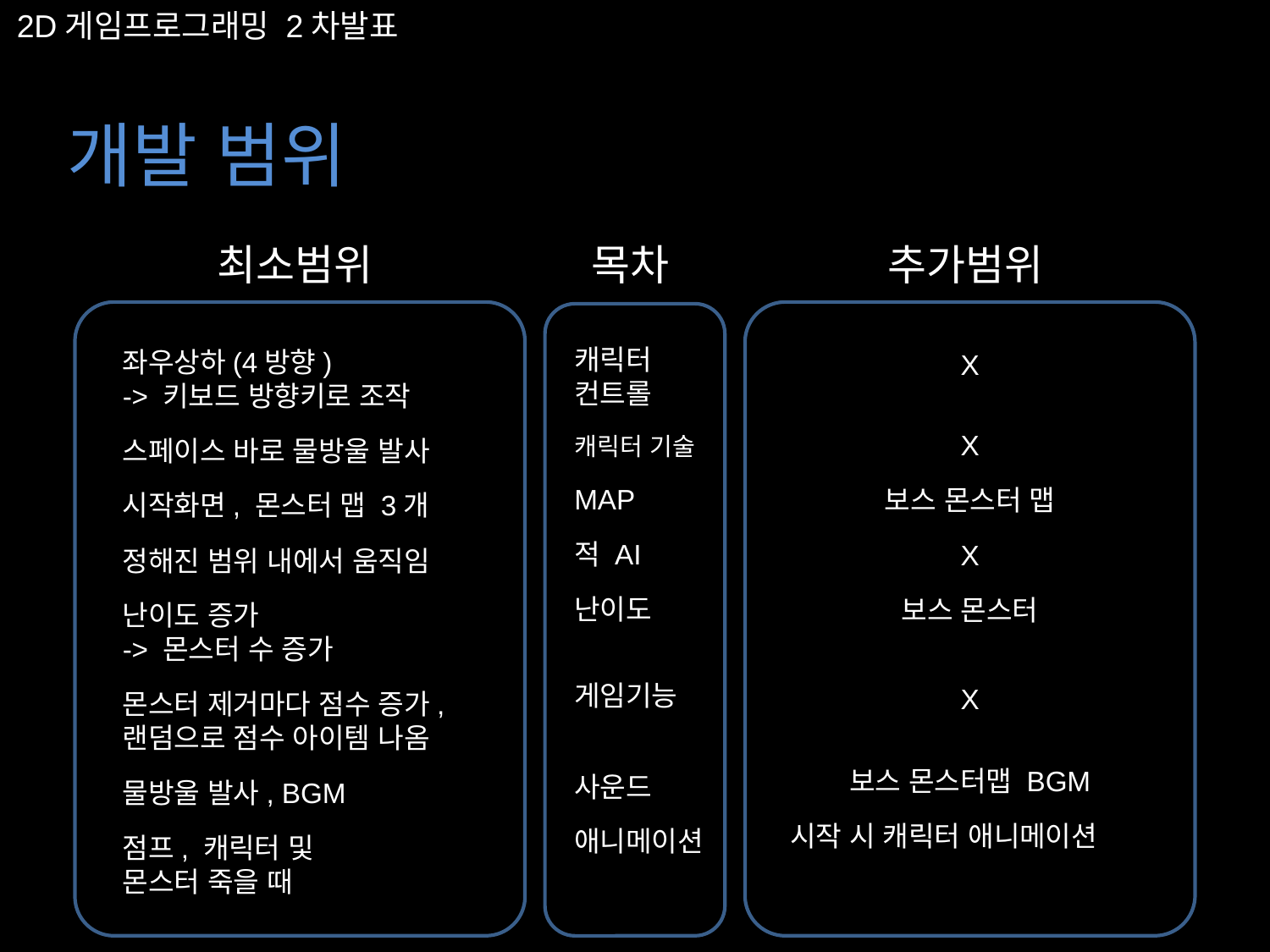

2D게임프로그래밍 2차발표
개발 범위
목차
최소범위
추가범위

캐릭터
컨트롤

캐릭터 기술

MAP

적 AI

난이도

게임기능

사운드

애니메이션
좌우상하(4방향)
-> 키보드 방향키로 조작

스페이스 바로 물방울 발사

시작화면, 몬스터 맵 3개

정해진 범위 내에서 움직임

난이도 증가
-> 몬스터 수 증가

몬스터 제거마다 점수 증가, 랜덤으로 점수 아이템 나옴

물방울 발사, BGM

점프, 캐릭터 및
몬스터 죽을 때
X

X

보스 몬스터 맵

X

보스 몬스터

X

보스 몬스터맵 BGM

시작 시 캐릭터 애니메이션